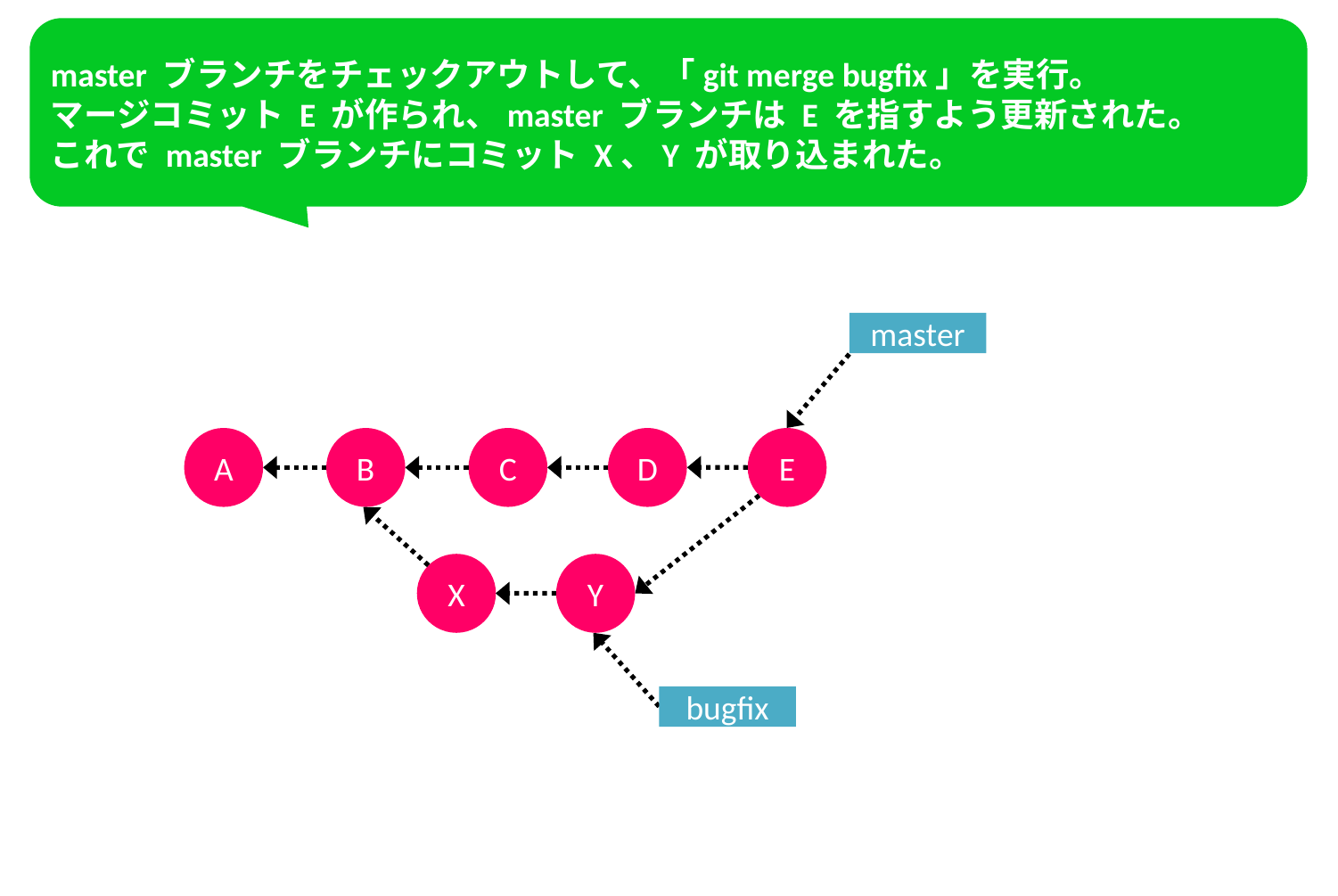

master ブランチをチェックアウトして、「git merge bugfix」を実行。
マージコミット E が作られ、master ブランチは E を指すよう更新された。
これで master ブランチにコミット X、Y が取り込まれた。

master
A
B
C
D
E
X
Y
bugfix